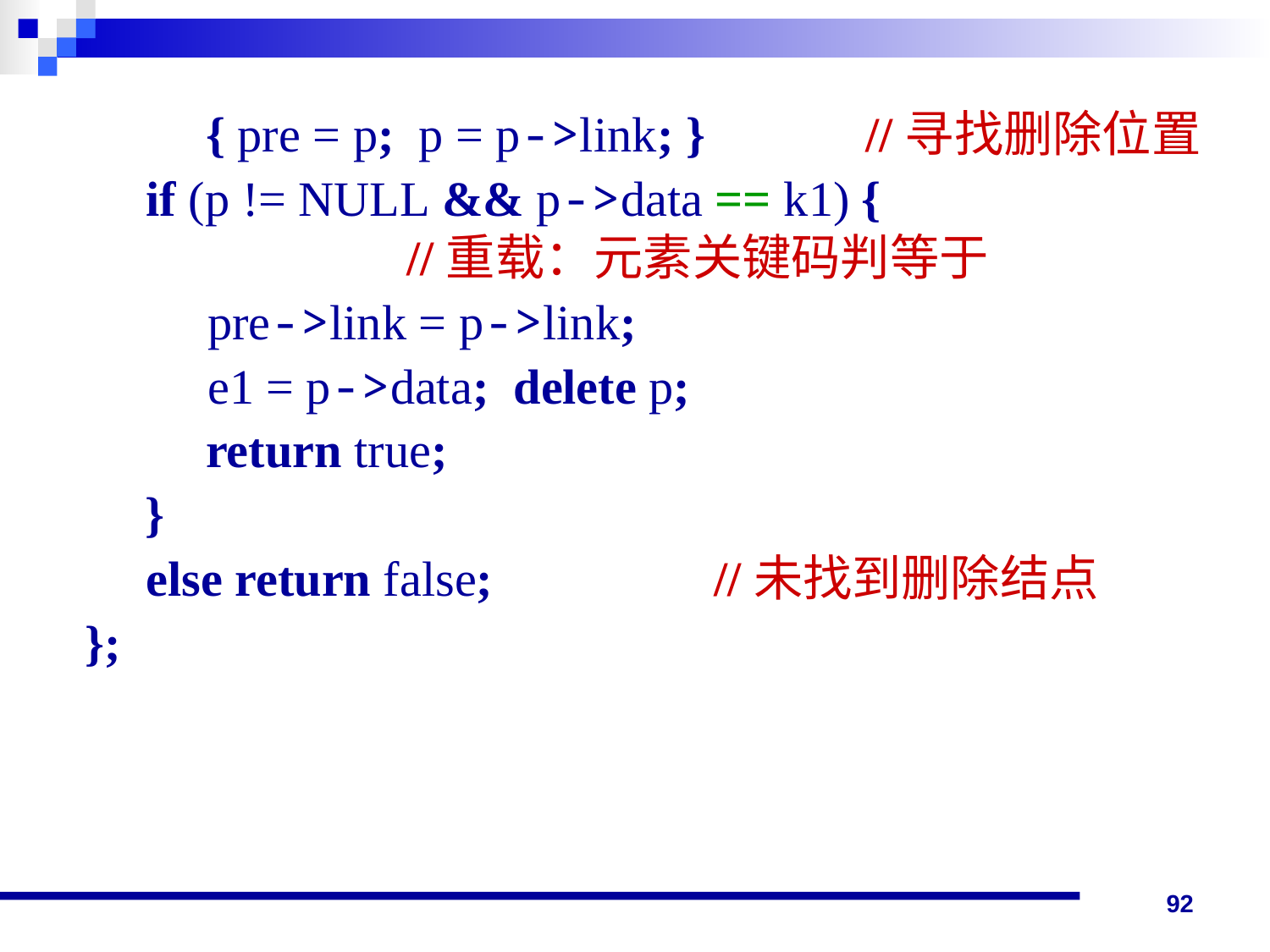

{ pre = p;  p = p->link; }	        //寻找删除位置
     if (p != NULL && p->data == k1) {				            //重载：元素关键码判等于
          pre->link = p->link;
          e1 = p->data;  delete p;
	      return true;
	 }
     else return false;		      //未找到删除结点
};
92